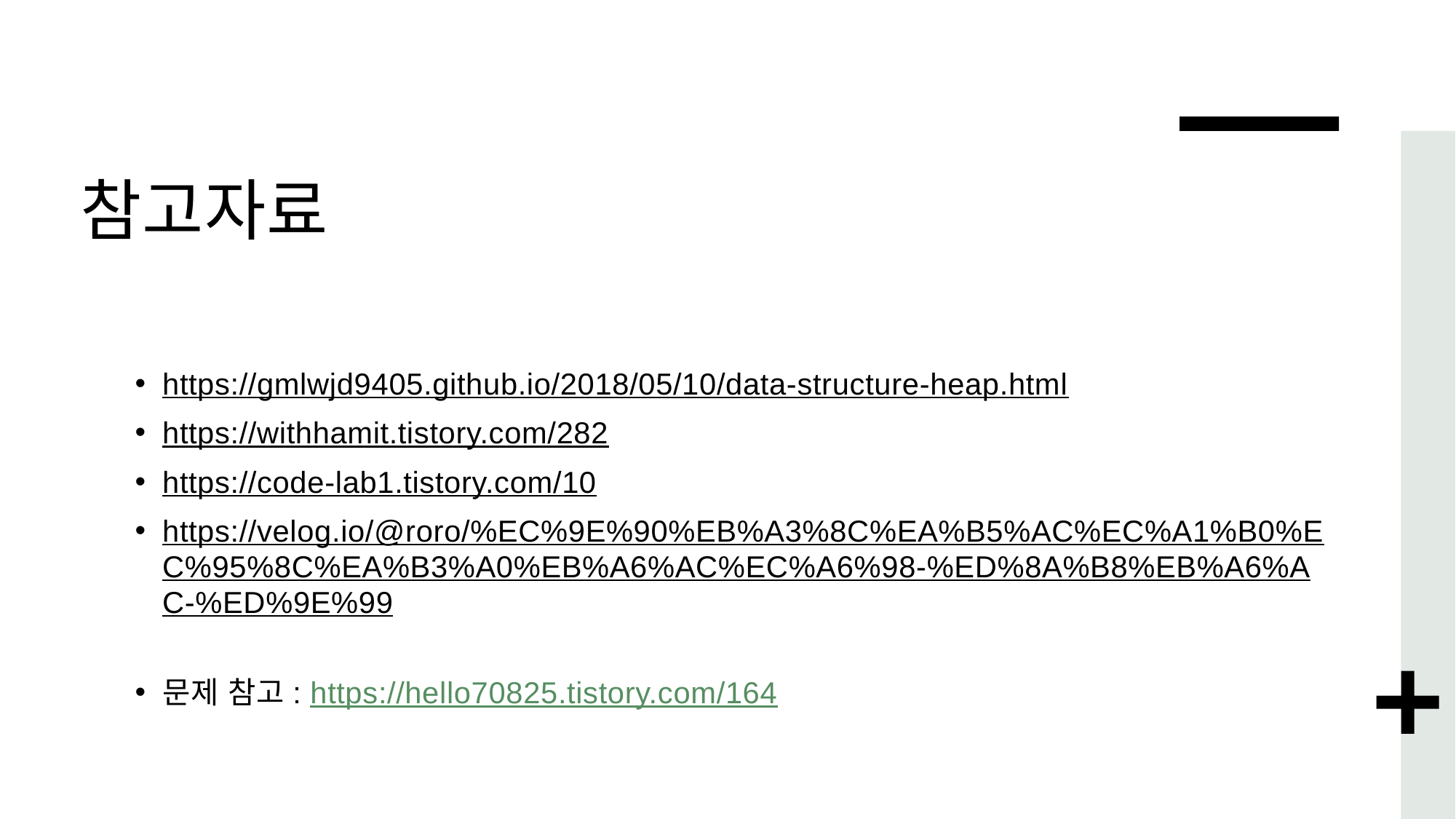

# 참고자료
https://gmlwjd9405.github.io/2018/05/10/data-structure-heap.html
https://withhamit.tistory.com/282
https://code-lab1.tistory.com/10
https://velog.io/@roro/%EC%9E%90%EB%A3%8C%EA%B5%AC%EC%A1%B0%EC%95%8C%EA%B3%A0%EB%A6%AC%EC%A6%98-%ED%8A%B8%EB%A6%AC-%ED%9E%99
문제 참고: https://hello70825.tistory.com/164